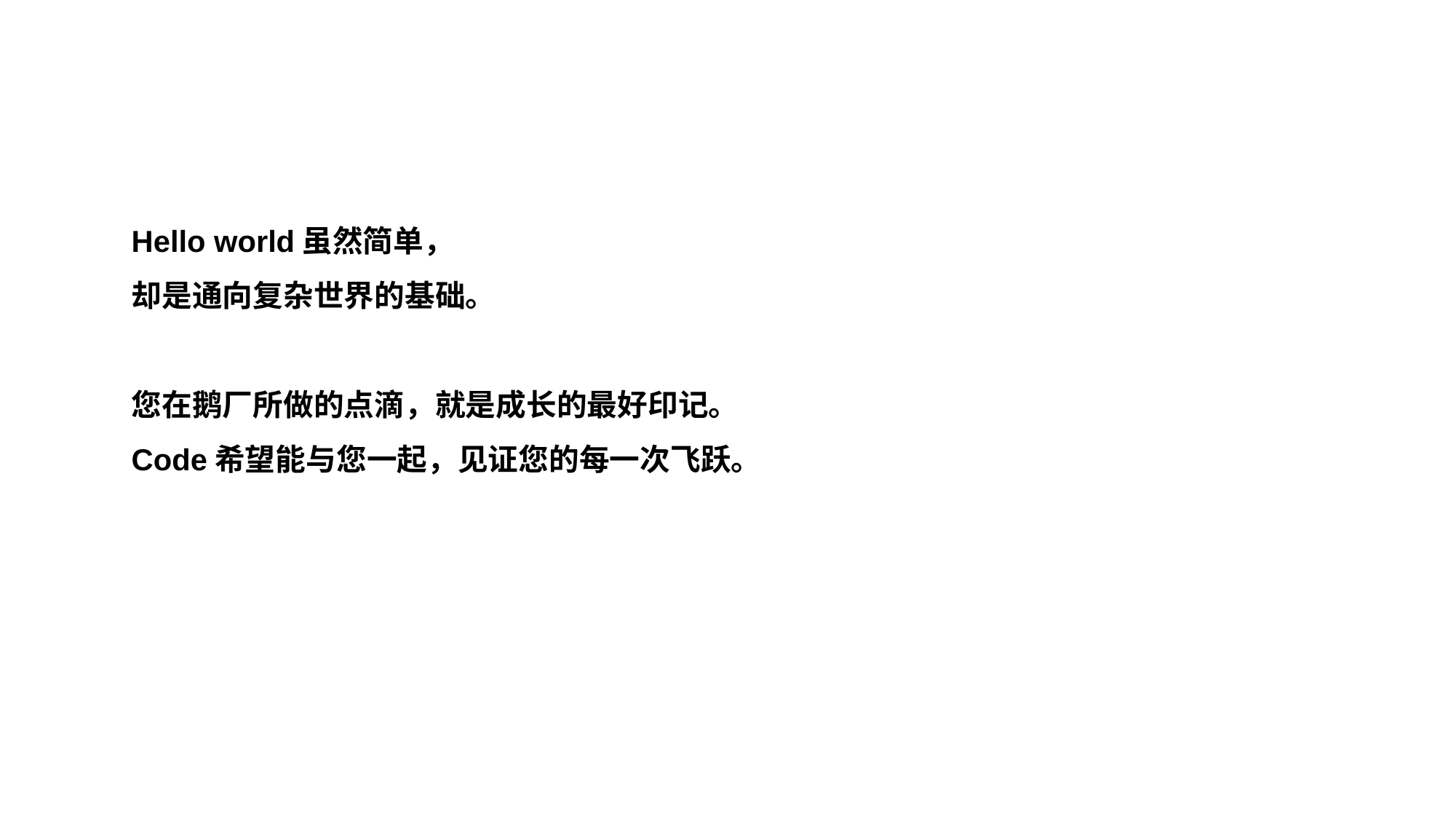

# Hello world虽然简单， 却是通向复杂世界的基础。 您在鹅厂所做的点滴，就是成长的最好印记。 Code希望能与您一起，见证您的每一次飞跃。